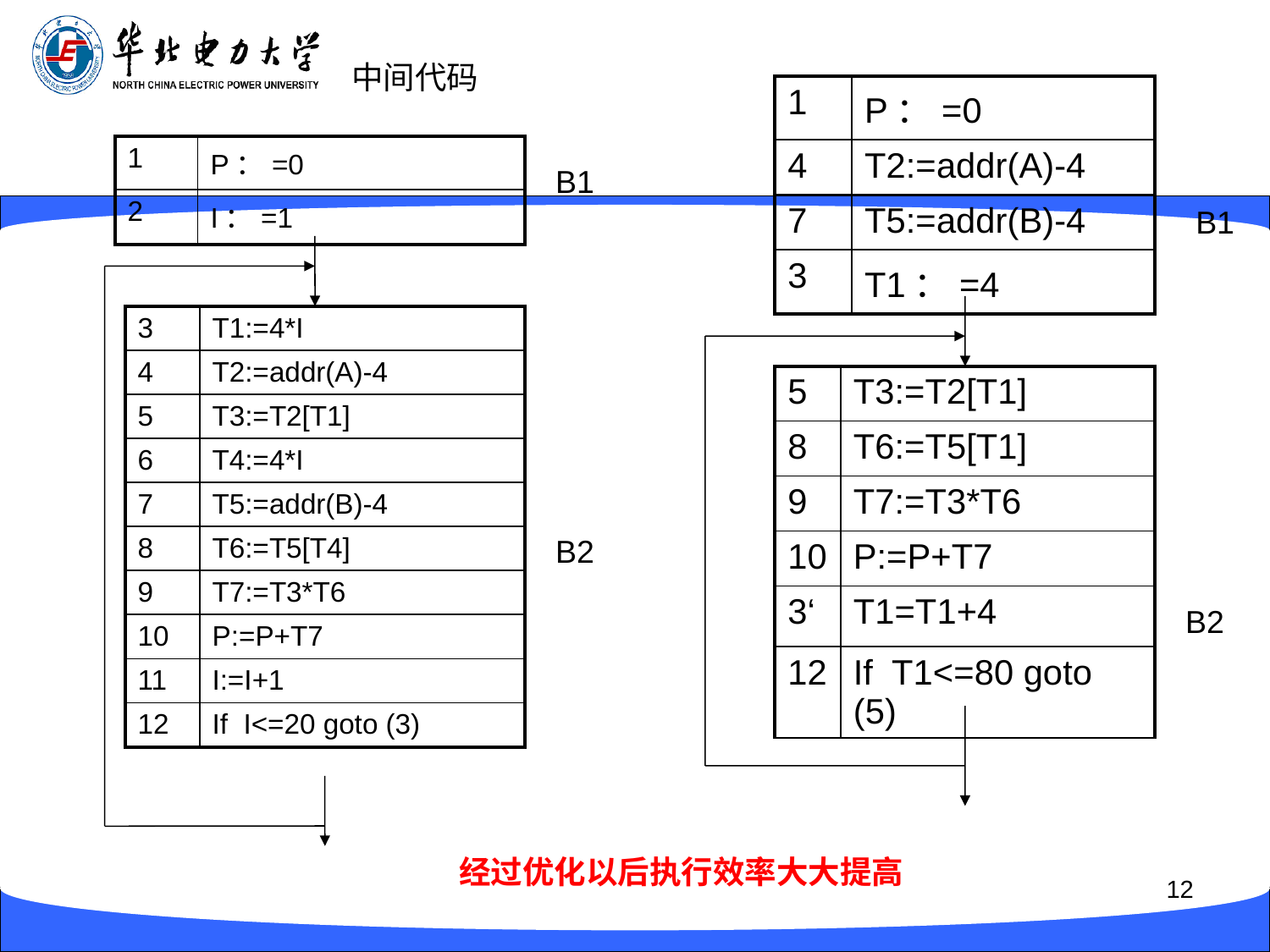

中间代码
| 1 | P：=0 |
| --- | --- |
| 4 | T2:=addr(A)-4 |
| 7 | T5:=addr(B)-4 |
| 3 | T1：=4 |
| 1 | P：=0 |
| --- | --- |
| 2 | I：=1 |
B1
B1

| 3 | T1:=4\*I |
| --- | --- |
| 4 | T2:=addr(A)-4 |
| 5 | T3:=T2[T1] |
| 6 | T4:=4\*I |
| 7 | T5:=addr(B)-4 |
| 8 | T6:=T5[T4] |
| 9 | T7:=T3\*T6 |
| 10 | P:=P+T7 |
| 11 | I:=I+1 |
| 12 | If I<=20 goto (3) |

| 5 | T3:=T2[T1] |
| --- | --- |
| 8 | T6:=T5[T1] |
| 9 | T7:=T3\*T6 |
| 10 | P:=P+T7 |
| 3‘ | T1=T1+4 |
| 12 | If T1<=80 goto (5) |
B2
B2

经过优化以后执行效率大大提高
12